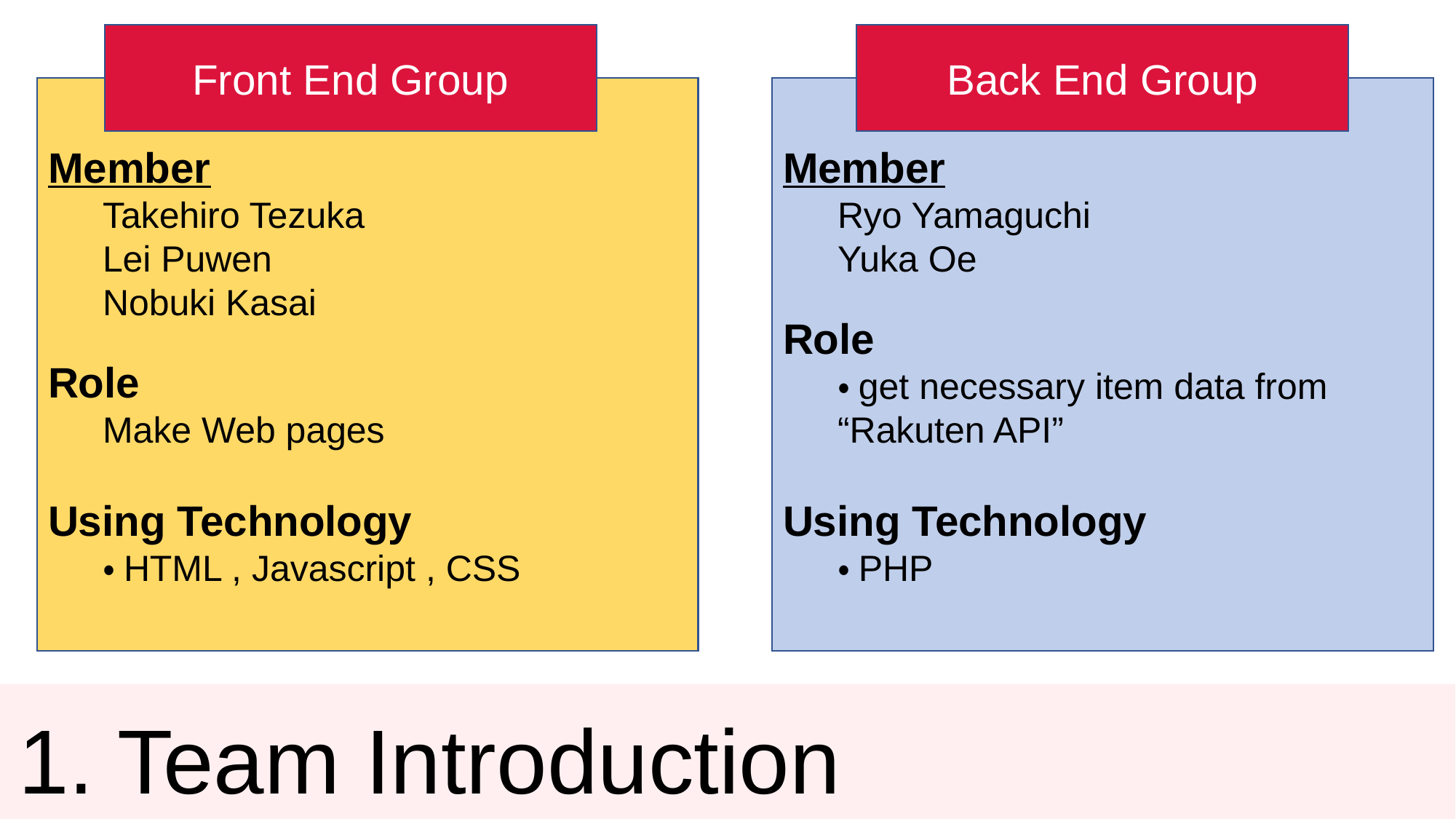

Back End Group
Front End Group
Member
Takehiro Tezuka
Lei Puwen
Nobuki Kasai

Role
Make Web pages

Using Technology
・HTML , Javascript , CSS
Member
Ryo Yamaguchi
Yuka Oe

Role
・get necessary item data from “Rakuten API”

Using Technology
・PHP
# 1. Team Introduction